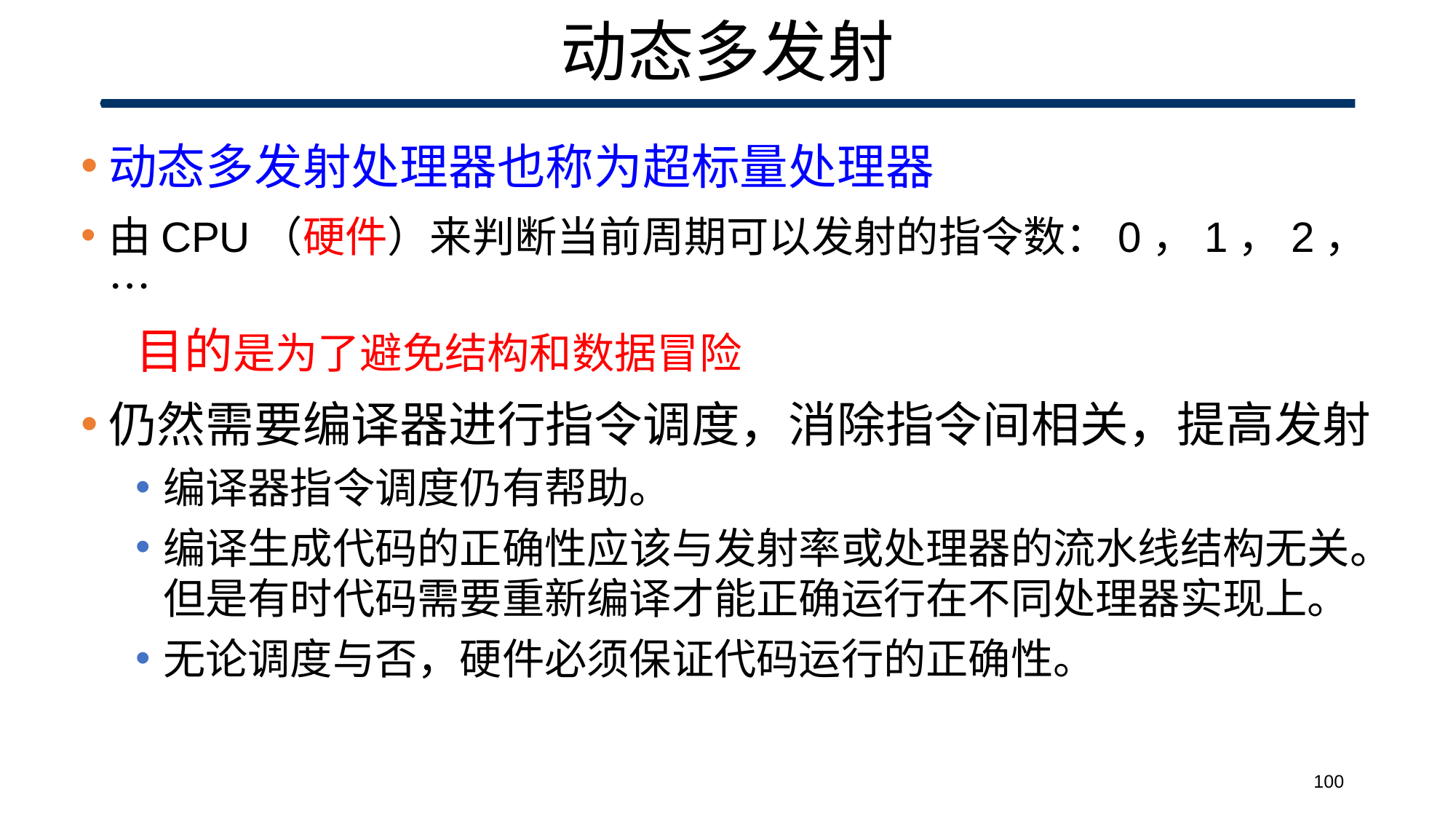

# 动态多发射
动态多发射处理器也称为超标量处理器
由CPU（硬件）来判断当前周期可以发射的指令数：0，1，2，…
目的是为了避免结构和数据冒险
仍然需要编译器进行指令调度，消除指令间相关，提高发射
编译器指令调度仍有帮助。
编译生成代码的正确性应该与发射率或处理器的流水线结构无关。但是有时代码需要重新编译才能正确运行在不同处理器实现上。
无论调度与否，硬件必须保证代码运行的正确性。
100